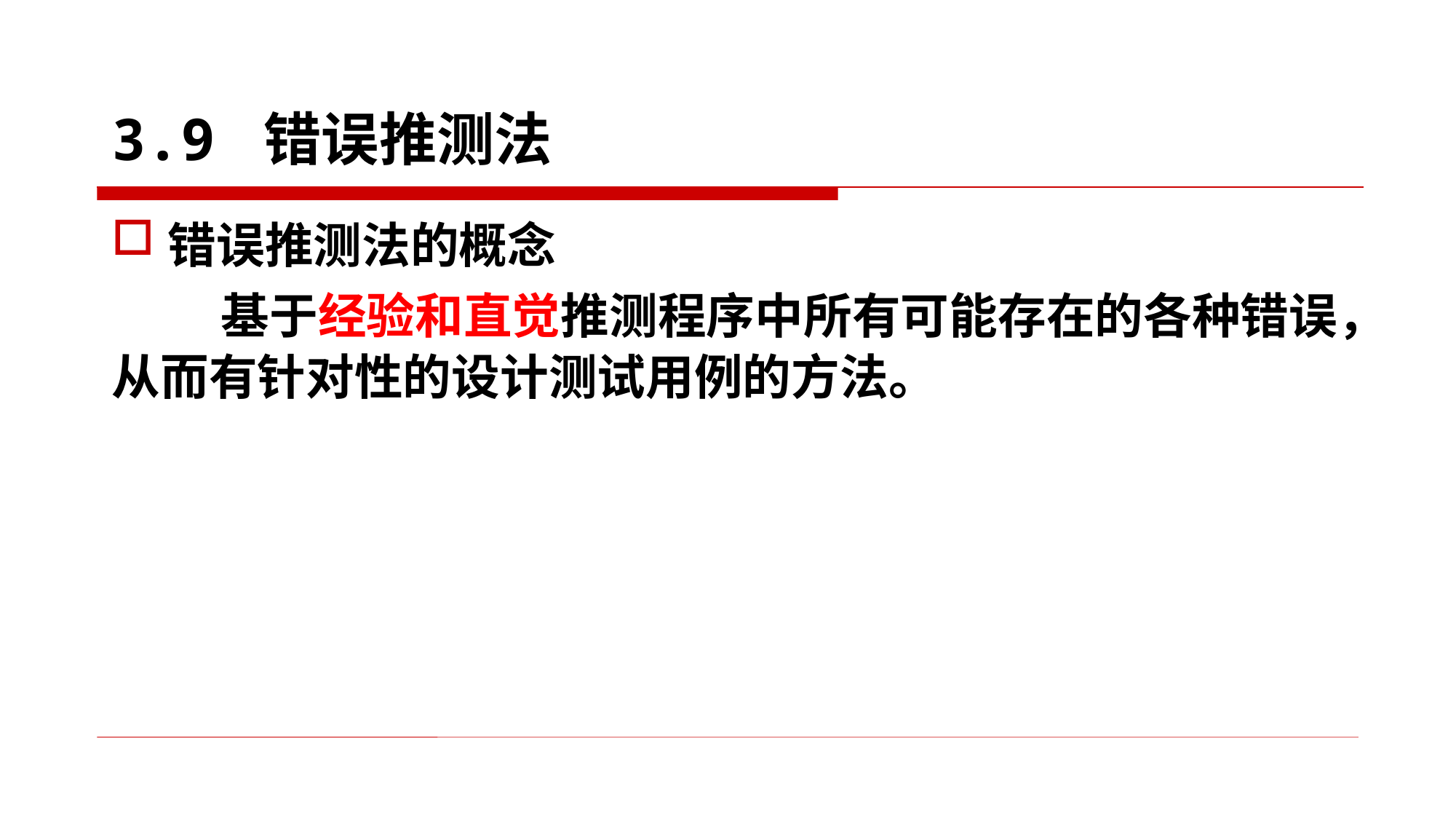

3.9 错误推测法
错误推测法的概念
	基于经验和直觉推测程序中所有可能存在的各种错误，从而有针对性的设计测试用例的方法。